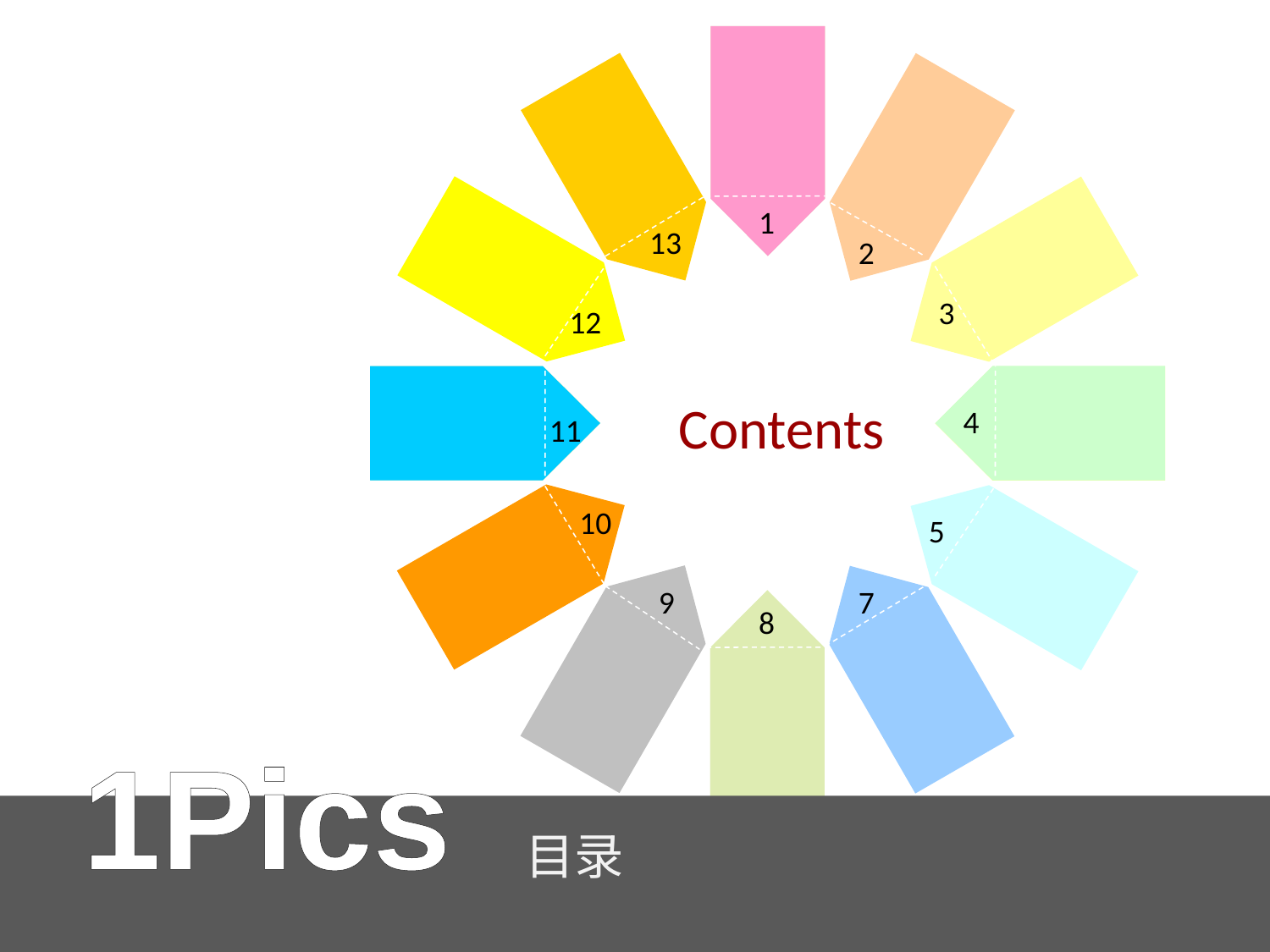

1

13

2

3
12

Contents
4
11

10
5

9
7

8

1Pics

目录